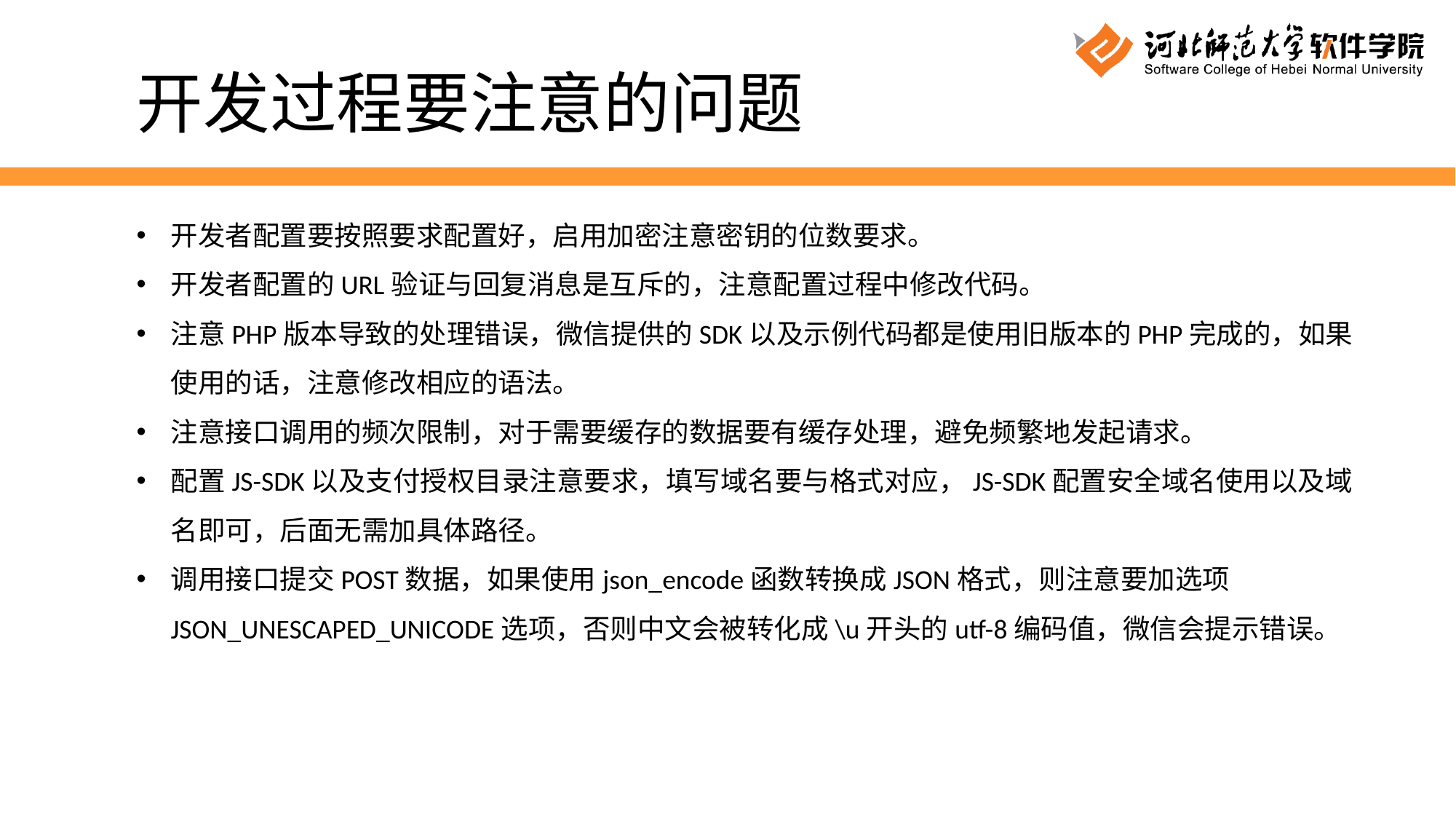

开发过程要注意的问题
开发者配置要按照要求配置好，启用加密注意密钥的位数要求。
开发者配置的URL验证与回复消息是互斥的，注意配置过程中修改代码。
注意PHP版本导致的处理错误，微信提供的SDK以及示例代码都是使用旧版本的PHP完成的，如果使用的话，注意修改相应的语法。
注意接口调用的频次限制，对于需要缓存的数据要有缓存处理，避免频繁地发起请求。
配置JS-SDK以及支付授权目录注意要求，填写域名要与格式对应，JS-SDK配置安全域名使用以及域名即可，后面无需加具体路径。
调用接口提交POST数据，如果使用json_encode函数转换成JSON格式，则注意要加选项JSON_UNESCAPED_UNICODE选项，否则中文会被转化成\u开头的utf-8编码值，微信会提示错误。